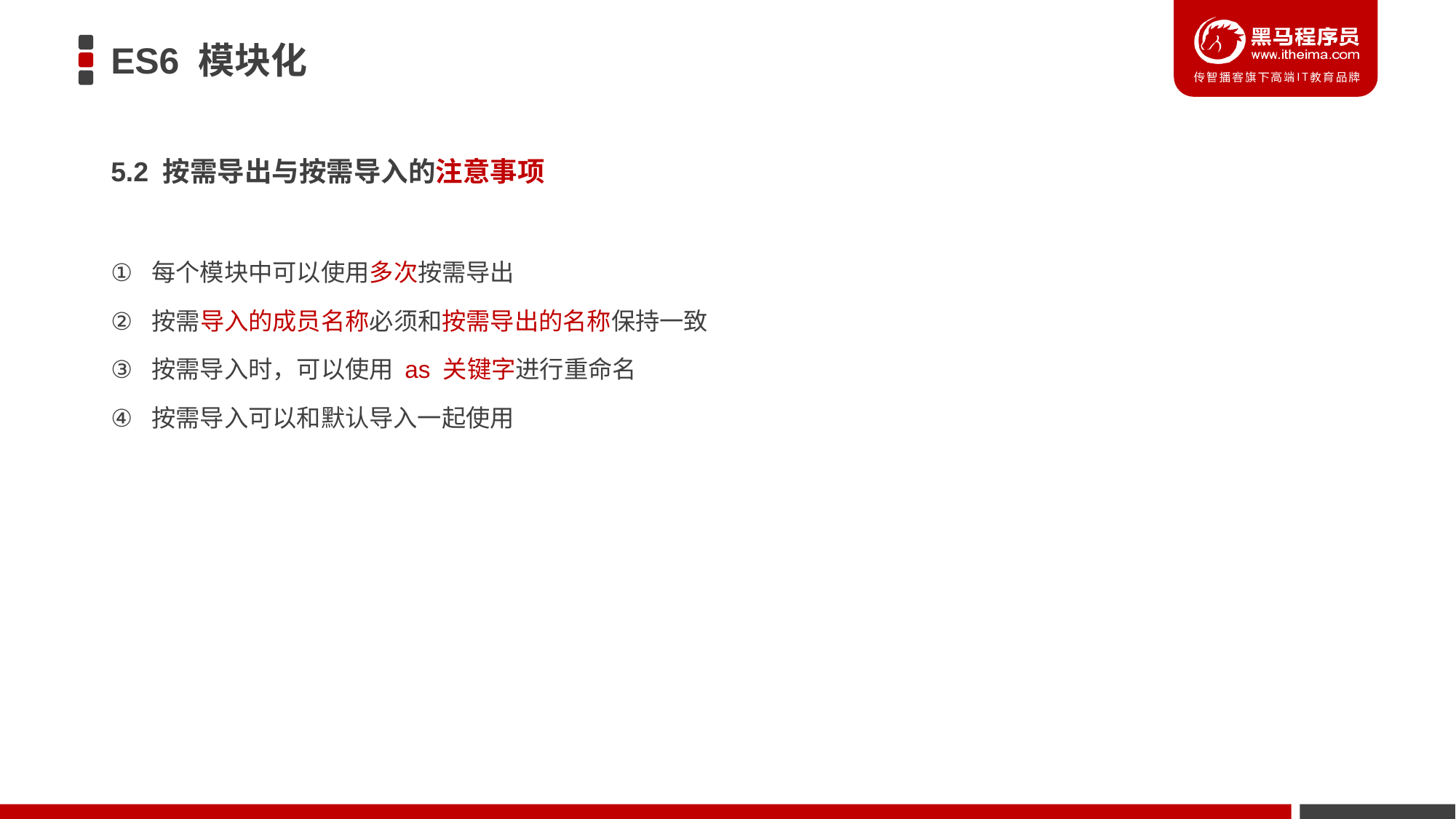

# ES6 模块化
5.2 按需导出与按需导入的注意事项
每个模块中可以使用多次按需导出
按需导入的成员名称必须和按需导出的名称保持一致
按需导入时，可以使用 as 关键字进行重命名
按需导入可以和默认导入一起使用